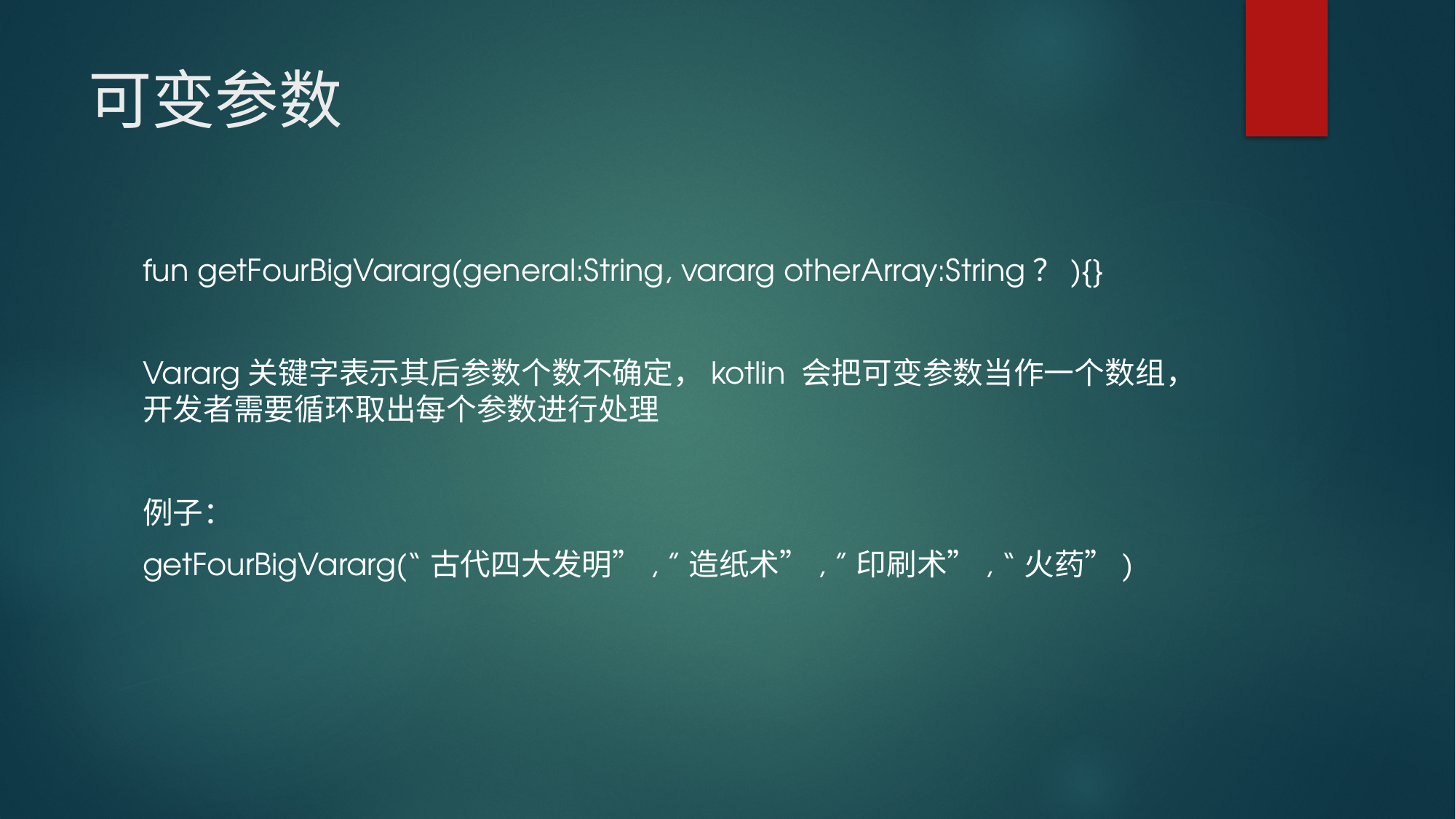

# 可变参数
fun getFourBigVararg(general:String, vararg otherArray:String？){}

Vararg关键字表示其后参数个数不确定，kotlin 会把可变参数当作一个数组，开发者需要循环取出每个参数进行处理

例子：
getFourBigVararg(“古代四大发明”, ”造纸术”, ”印刷术”, “火药”)